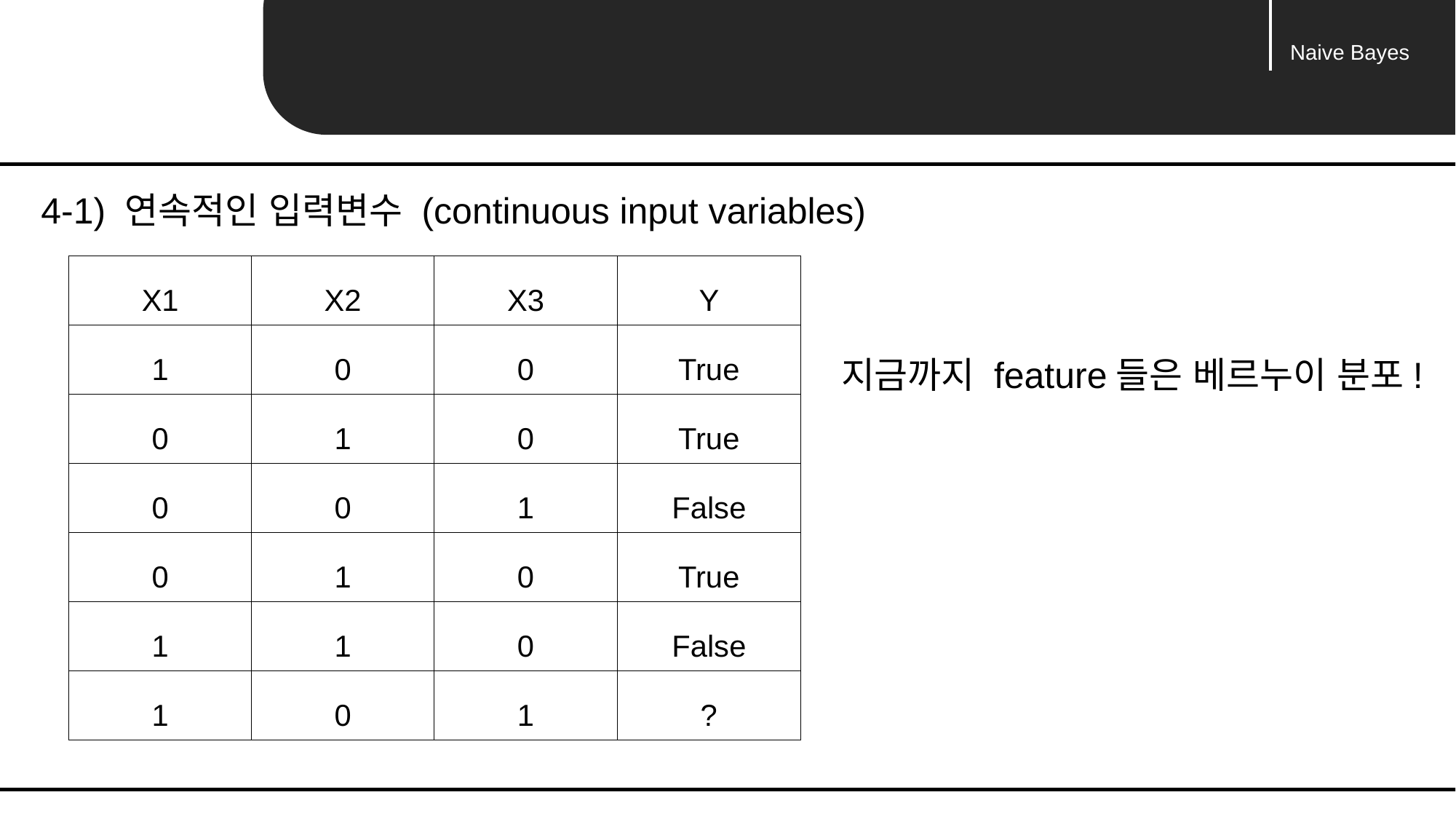

Naive Bayes

Unit  04 ㅣGaussian Naïve Bayes
4-1) 연속적인 입력변수 (continuous input variables)
| X1 | X2 | X3 | Y |
| --- | --- | --- | --- |
| 1 | 0 | 0 | True |
| 0 | 1 | 0 | True |
| 0 | 0 | 1 | False |
| 0 | 1 | 0 | True |
| 1 | 1 | 0 | False |
| 1 | 0 | 1 | ? |
지금까지 feature들은 베르누이 분포!